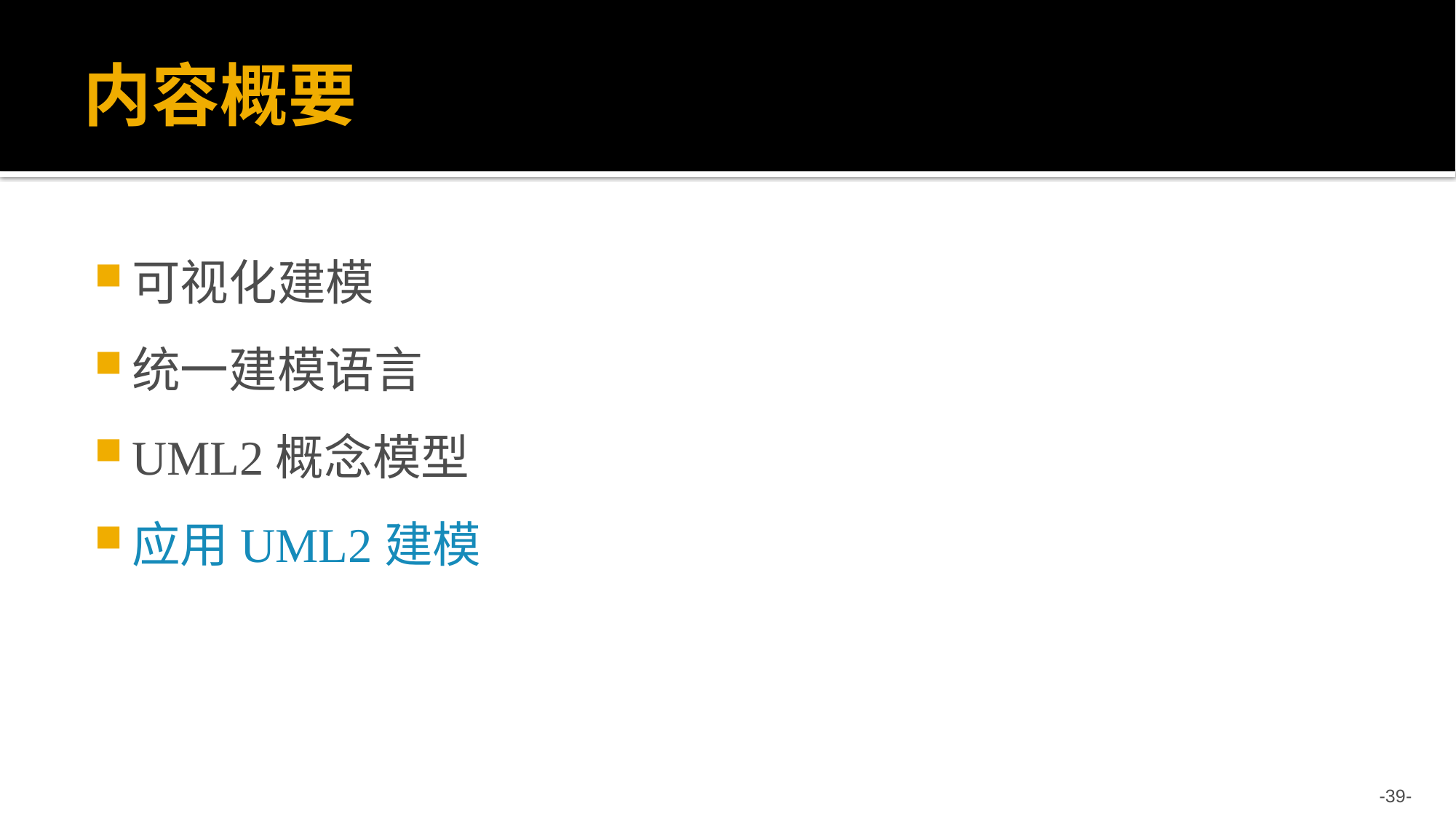

# 内容概要
可视化建模
统一建模语言
UML2概念模型
应用UML2建模
-39-